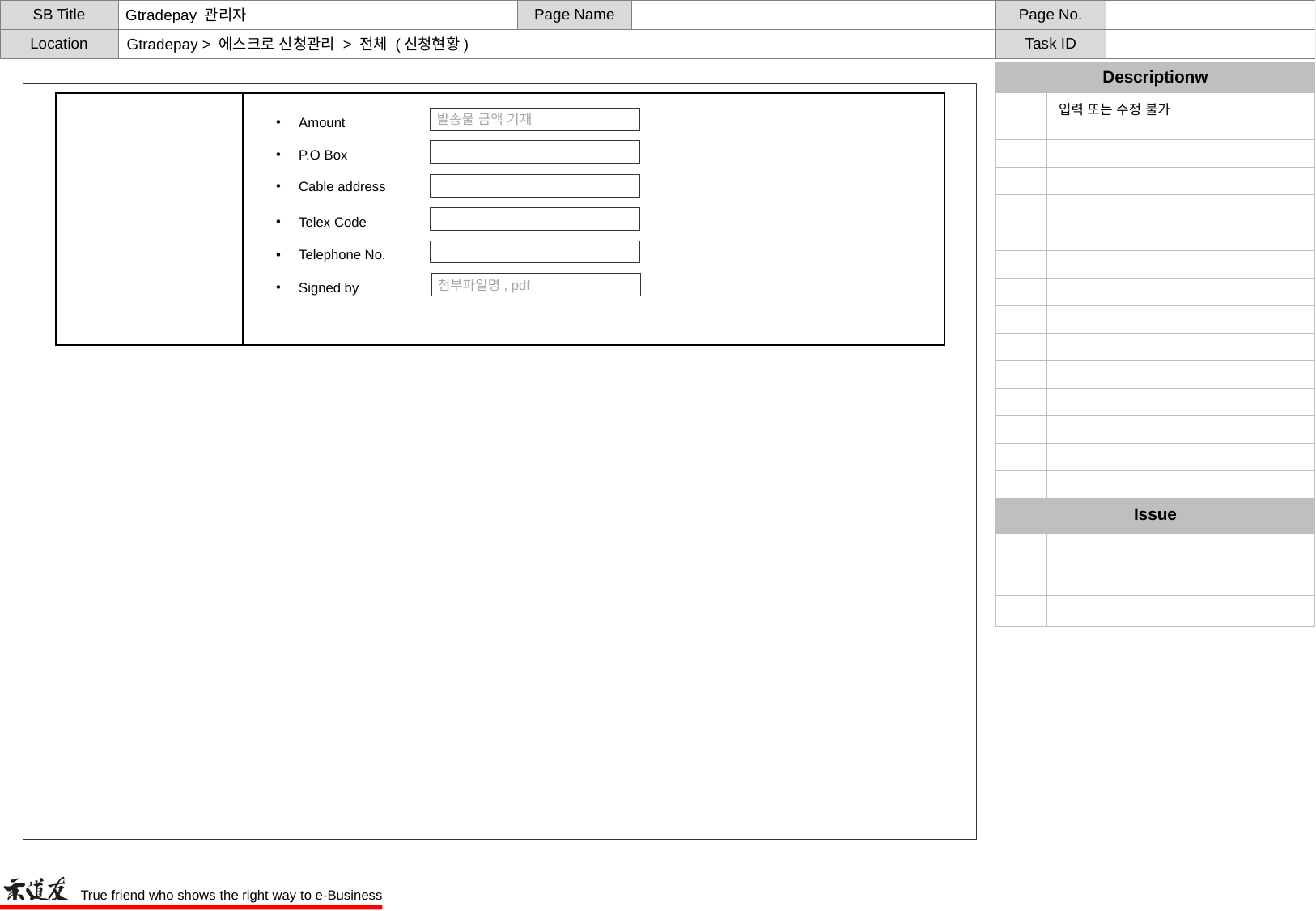

# Gtradepay 관리자
Gtradepay > 에스크로 신청관리 > 전체 (신청현황)
| Descriptionw |  |
| --- | --- |
|  | 입력 또는 수정 불가 |
|  |  |
|  |  |
|  |  |
|  |  |
|  |  |
|  |  |
|  |  |
|  |  |
|  |  |
|  |  |
|  |  |
|  |  |
|  |  |
| Issue |  |
|  |  |
|  |  |
|  |  |

|  |  |
| --- | --- |
Amount
 발송물 금액 기재
P.O Box

Cable address

Telex Code

Telephone No.

Signed by
 첨부파일명, pdf